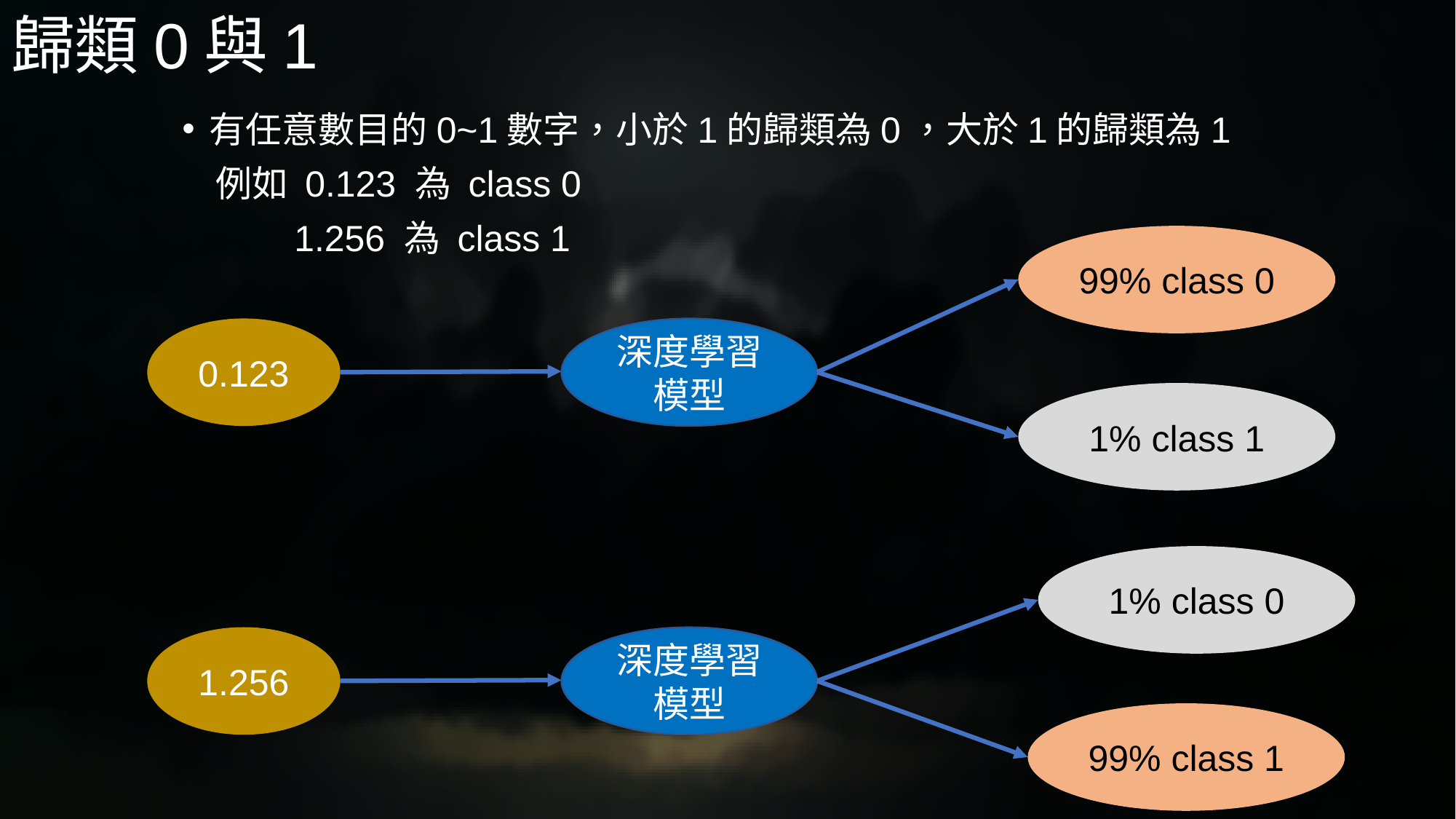

# 歸類0與1
有任意數目的0~1數字，小於1的歸類為0，大於1的歸類為1
   例如 0.123 為 class 0
           1.256 為 class 1
99% class 0
0.123
深度學習模型
1% class 1
1% class 0
1.256
深度學習模型
99% class 1